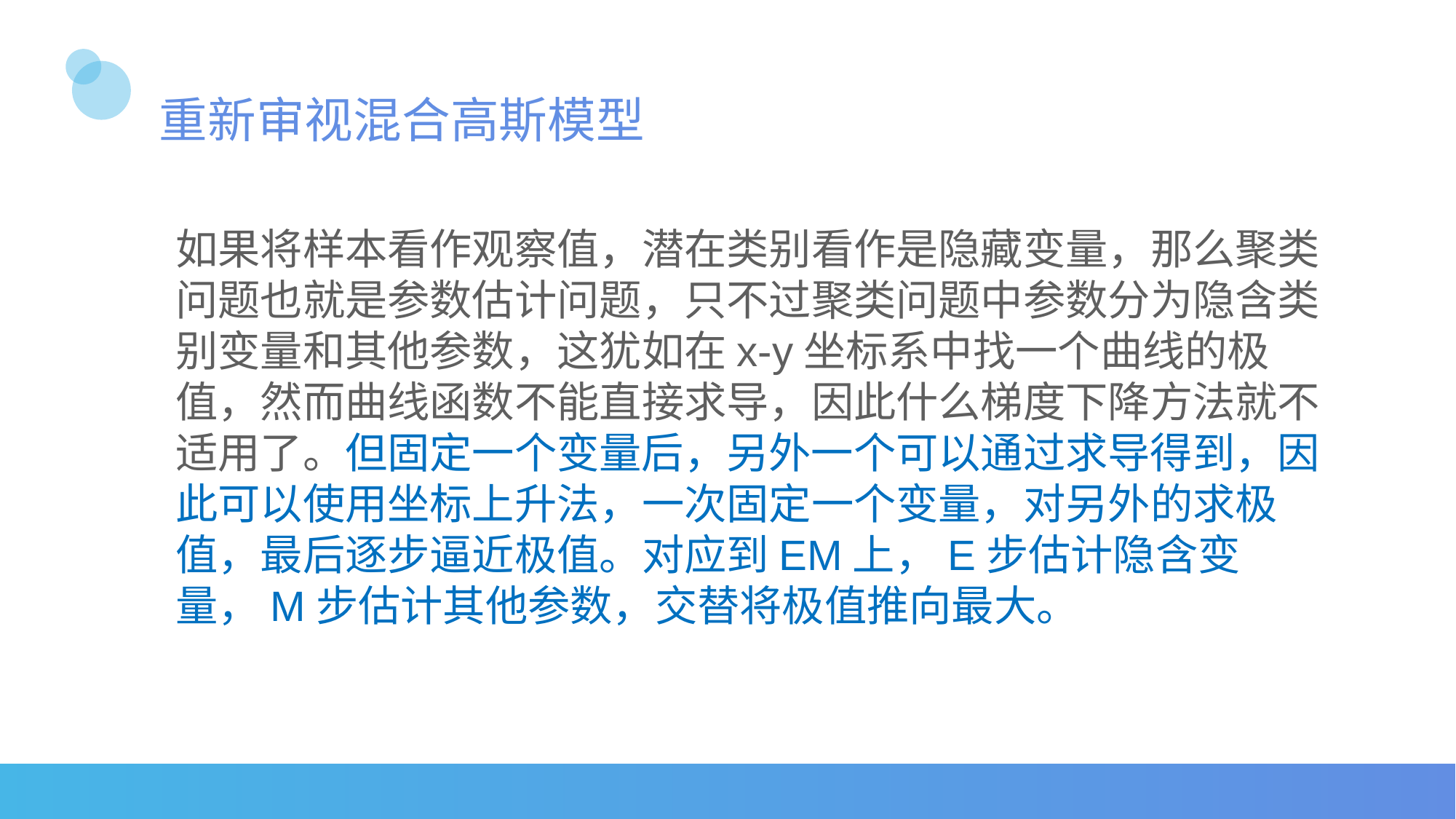

# 重新审视混合高斯模型
如果将样本看作观察值，潜在类别看作是隐藏变量，那么聚类问题也就是参数估计问题，只不过聚类问题中参数分为隐含类别变量和其他参数，这犹如在x-y坐标系中找一个曲线的极值，然而曲线函数不能直接求导，因此什么梯度下降方法就不适用了。但固定一个变量后，另外一个可以通过求导得到，因此可以使用坐标上升法，一次固定一个变量，对另外的求极值，最后逐步逼近极值。对应到EM上，E步估计隐含变量，M步估计其他参数，交替将极值推向最大。